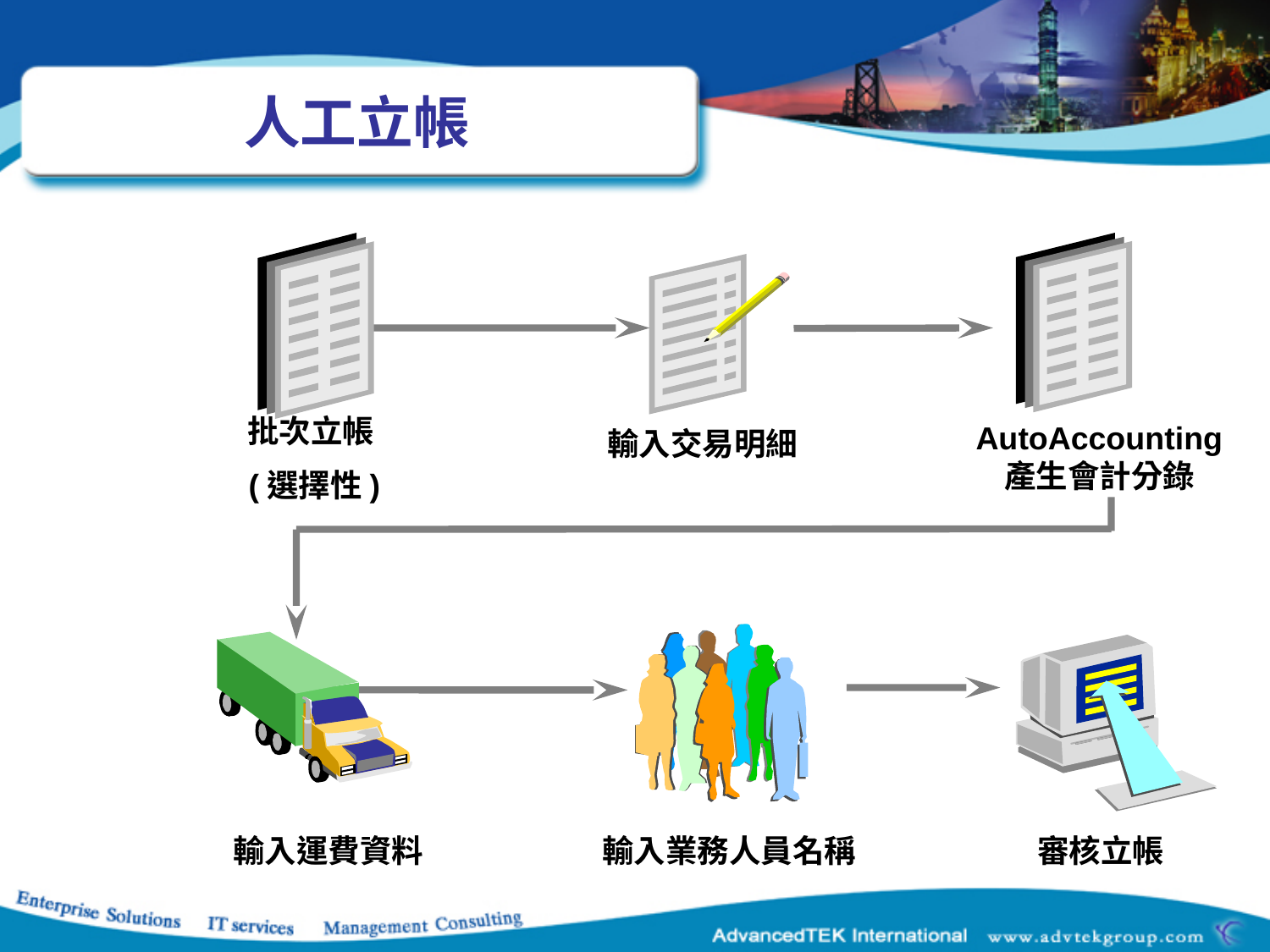

# 人工立帳

批次立帳
(選擇性)
AutoAccounting 產生會計分錄
輸入交易明細

輸入運費資料
輸入業務人員名稱
審核立帳